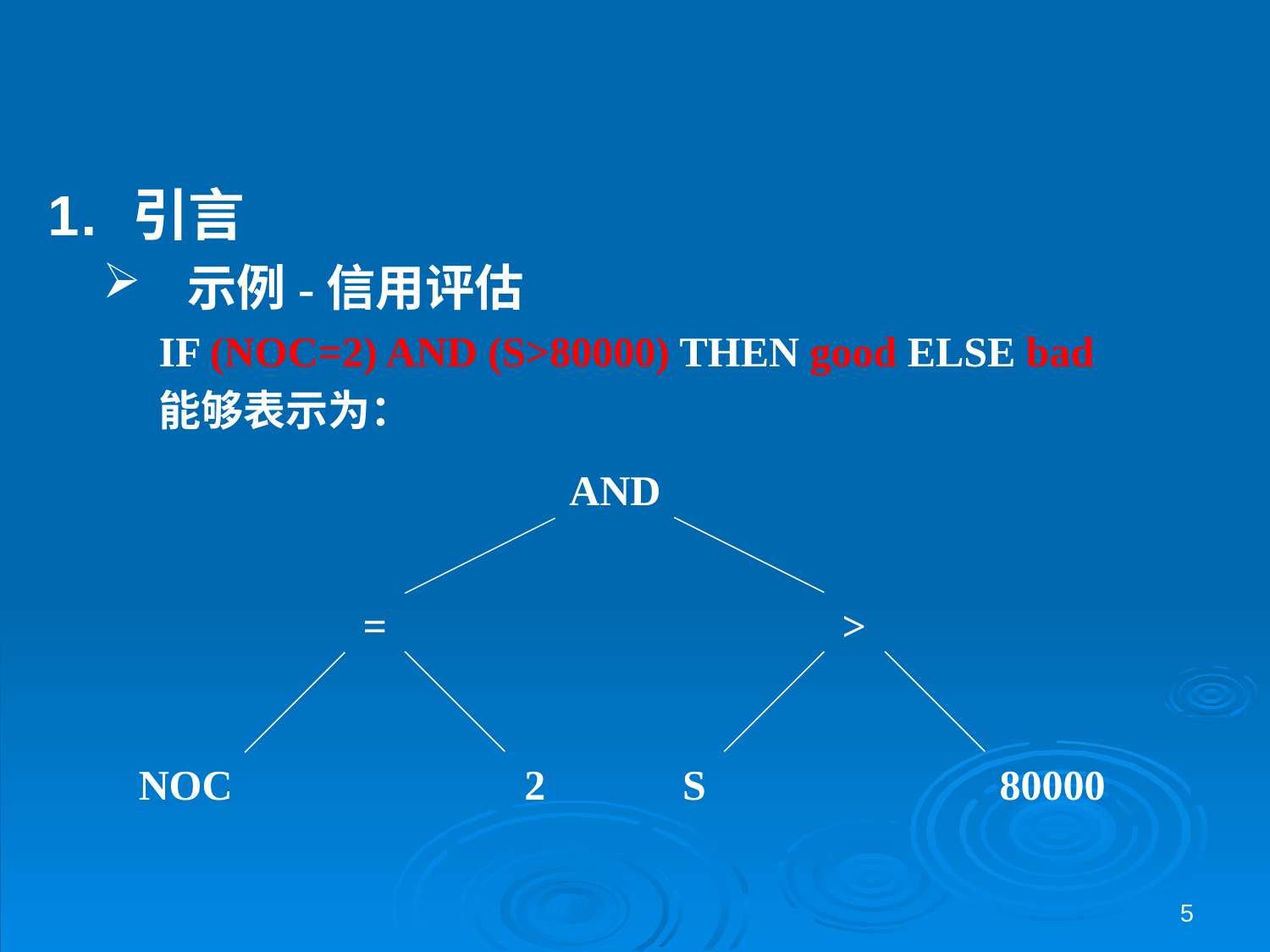

引言
示例-信用评估
IF (NOC=2) AND (S>80000) THEN good ELSE bad
能够表示为：
AND
=
>
NOC
2
80000
S
5